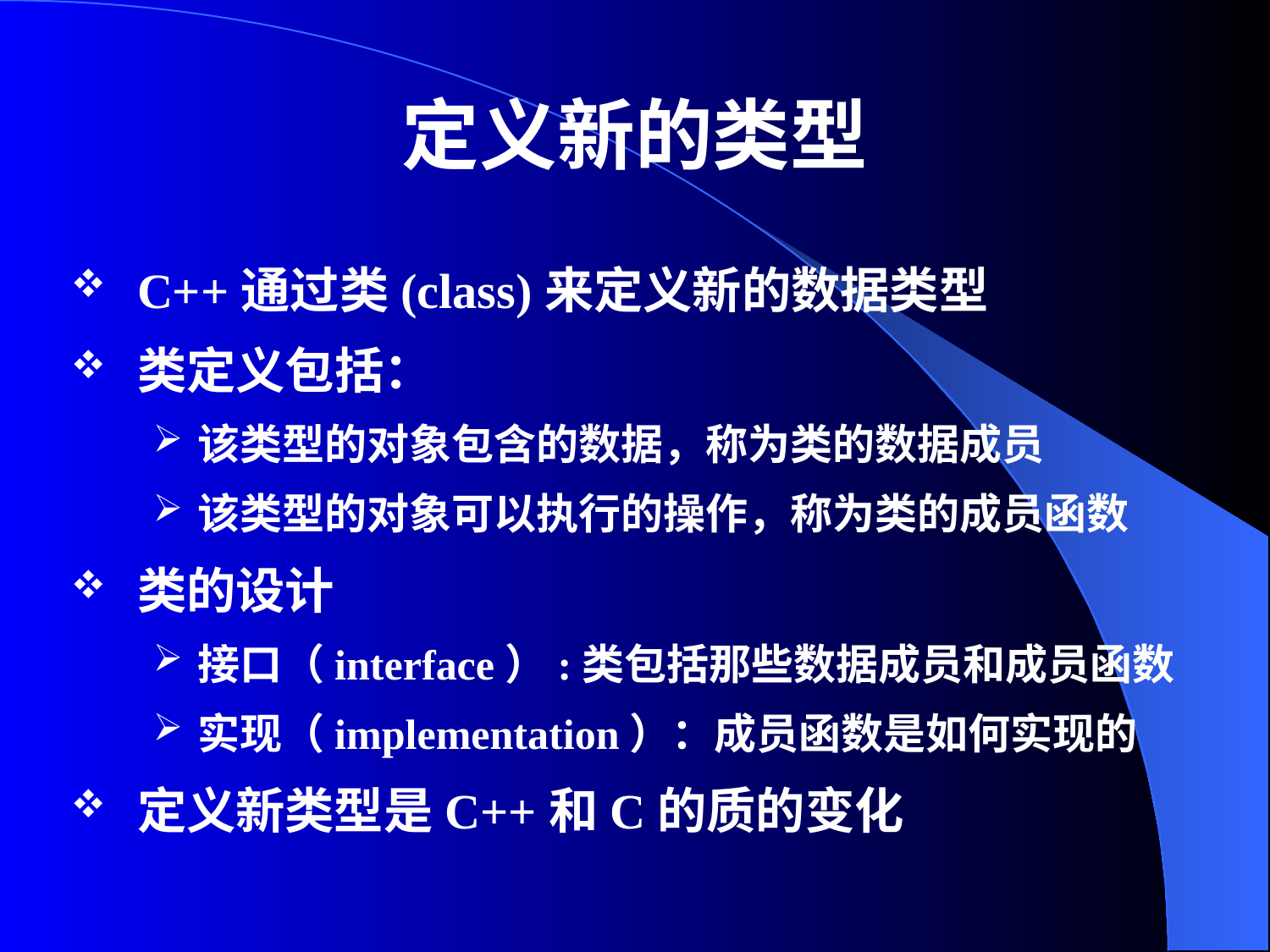

# 定义新的类型
C++通过类(class)来定义新的数据类型
类定义包括：
该类型的对象包含的数据，称为类的数据成员
该类型的对象可以执行的操作，称为类的成员函数
类的设计
接口（interface）:类包括那些数据成员和成员函数
实现（implementation）：成员函数是如何实现的
定义新类型是C++和C的质的变化